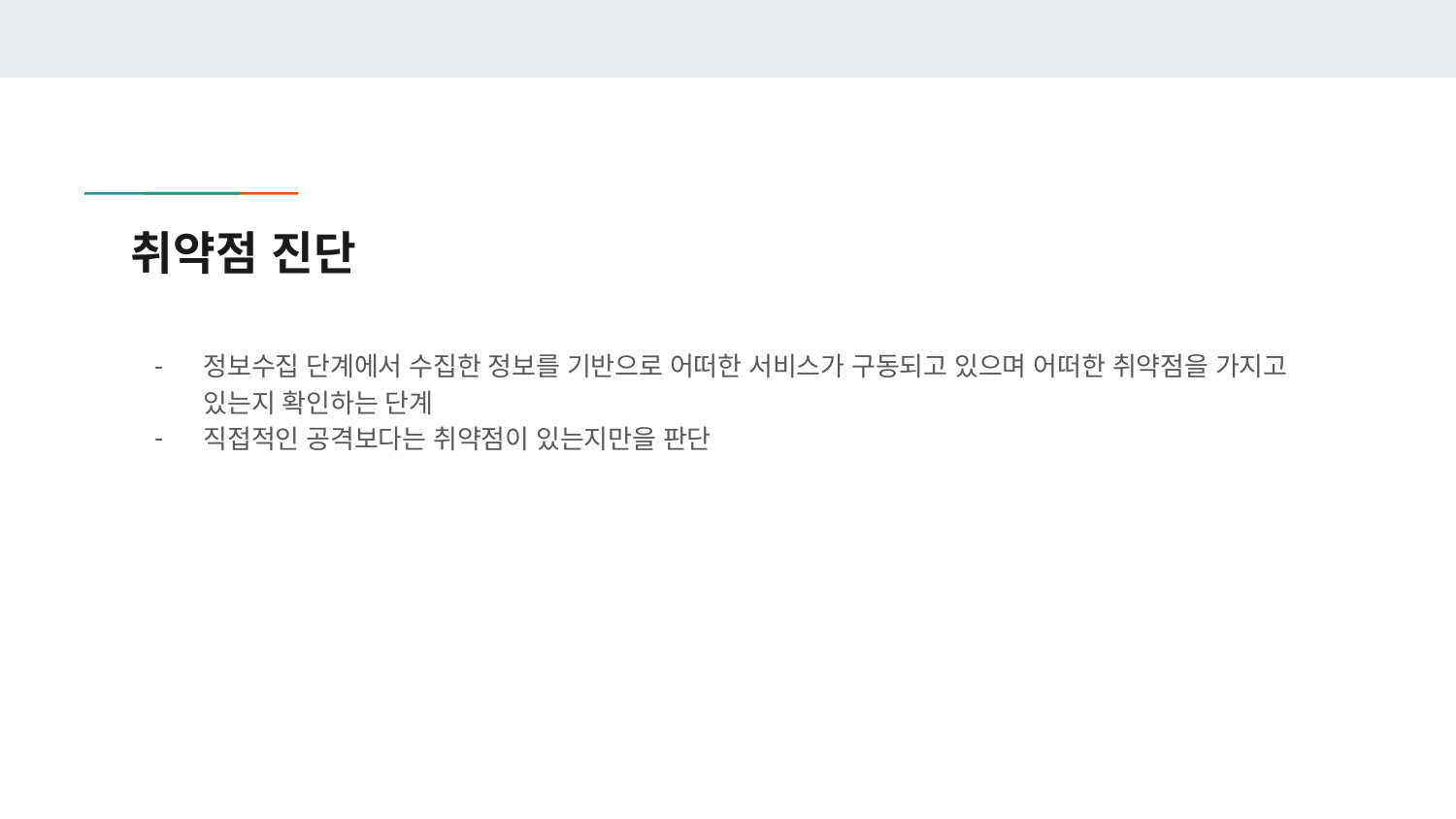

# 취약점 진단
정보수집 단계에서 수집한 정보를 기반으로 어떠한 서비스가 구동되고 있으며 어떠한 취약점을 가지고 있는지 확인하는 단계
직접적인 공격보다는 취약점이 있는지만을 판단